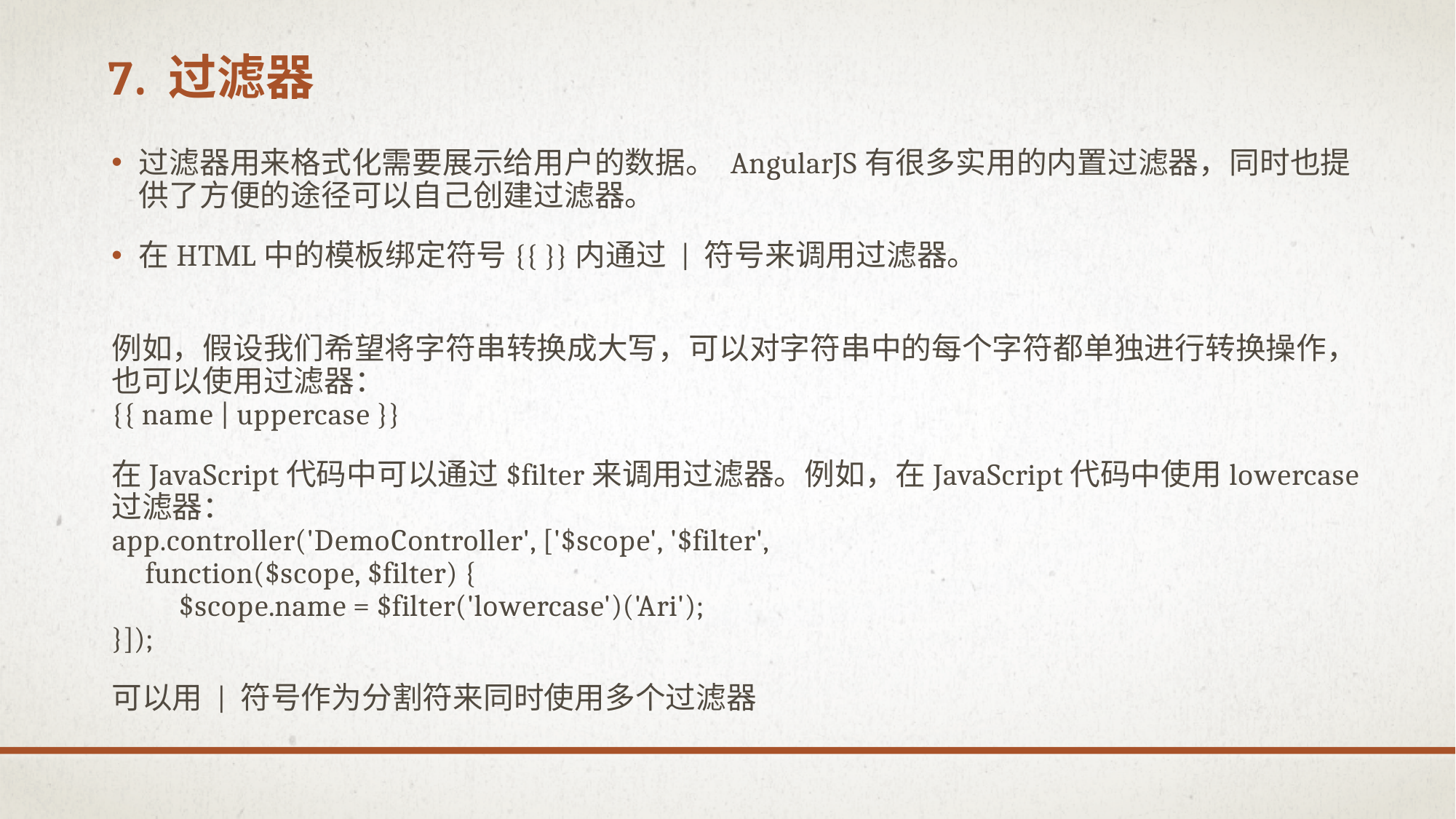

# 7. 过滤器
过滤器用来格式化需要展示给用户的数据。 AngularJS有很多实用的内置过滤器，同时也提
供了方便的途径可以自己创建过滤器。
在HTML中的模板绑定符号{{ }}内通过 | 符号来调用过滤器。
例如，假设我们希望将字符串转换成大写，可以对字符串中的每个字符都单独进行转换操作，也可以使用过滤器：
{{ name | uppercase }}
在JavaScript代码中可以通过$filter来调用过滤器。例如，在JavaScript代码中使用lowercase
过滤器：
app.controller('DemoController', ['$scope', '$filter',
     function($scope, $filter) {
          $scope.name = $filter('lowercase')('Ari');
}]);
可以用 | 符号作为分割符来同时使用多个过滤器